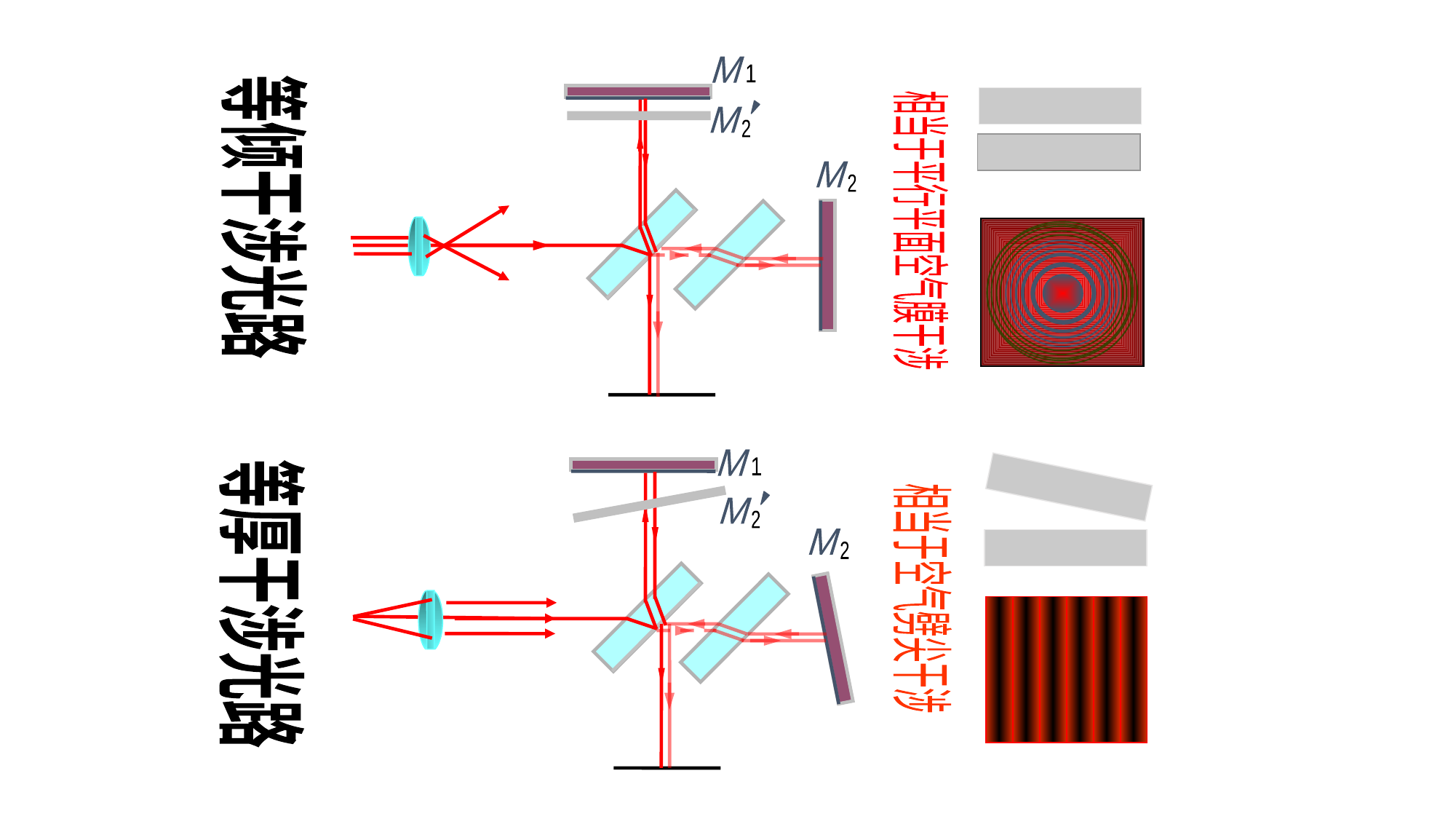

等倾和等厚光路
M
1

M
2

M
2

相当于平行平面空气膜干涉

等倾干涉光路
M
1

M
2
M
2
相当于空气劈尖干涉

等厚干涉光路